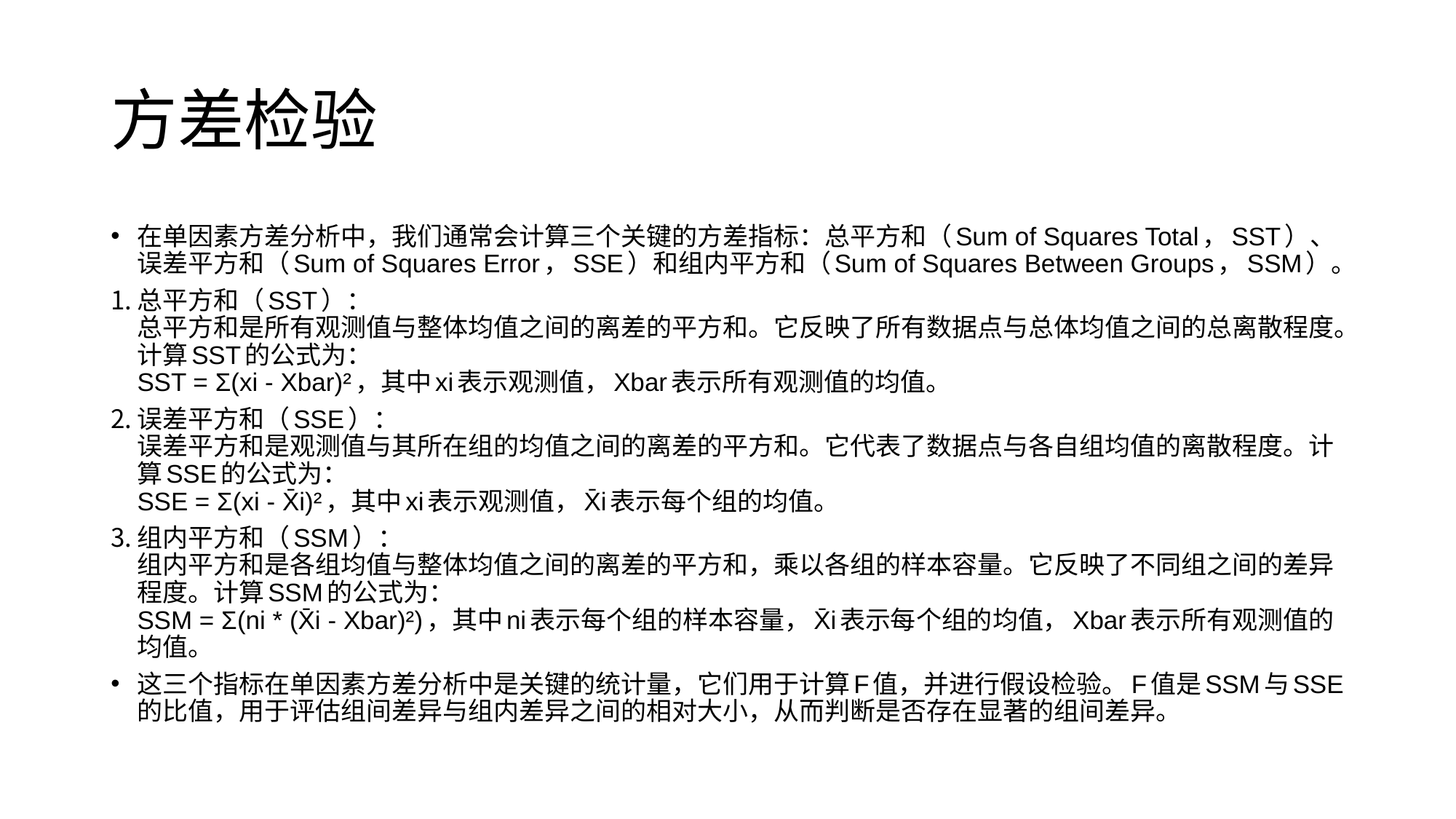

# 方差检验
在单因素方差分析中，我们通常会计算三个关键的方差指标：总平方和（Sum of Squares Total，SST）、误差平方和（Sum of Squares Error，SSE）和组内平方和（Sum of Squares Between Groups，SSM）。
总平方和（SST）：
总平方和是所有观测值与整体均值之间的离差的平方和。它反映了所有数据点与总体均值之间的总离散程度。计算SST的公式为：
SST = Σ(xi - Xbar)²，其中xi表示观测值，Xbar表示所有观测值的均值。
误差平方和（SSE）：
误差平方和是观测值与其所在组的均值之间的离差的平方和。它代表了数据点与各自组均值的离散程度。计算SSE的公式为：
SSE = Σ(xi - X̄i)²，其中xi表示观测值，X̄i表示每个组的均值。
组内平方和（SSM）：
组内平方和是各组均值与整体均值之间的离差的平方和，乘以各组的样本容量。它反映了不同组之间的差异程度。计算SSM的公式为：
SSM = Σ(ni * (X̄i - Xbar)²)，其中ni表示每个组的样本容量，X̄i表示每个组的均值，Xbar表示所有观测值的均值。
这三个指标在单因素方差分析中是关键的统计量，它们用于计算F值，并进行假设检验。F值是SSM与SSE的比值，用于评估组间差异与组内差异之间的相对大小，从而判断是否存在显著的组间差异。